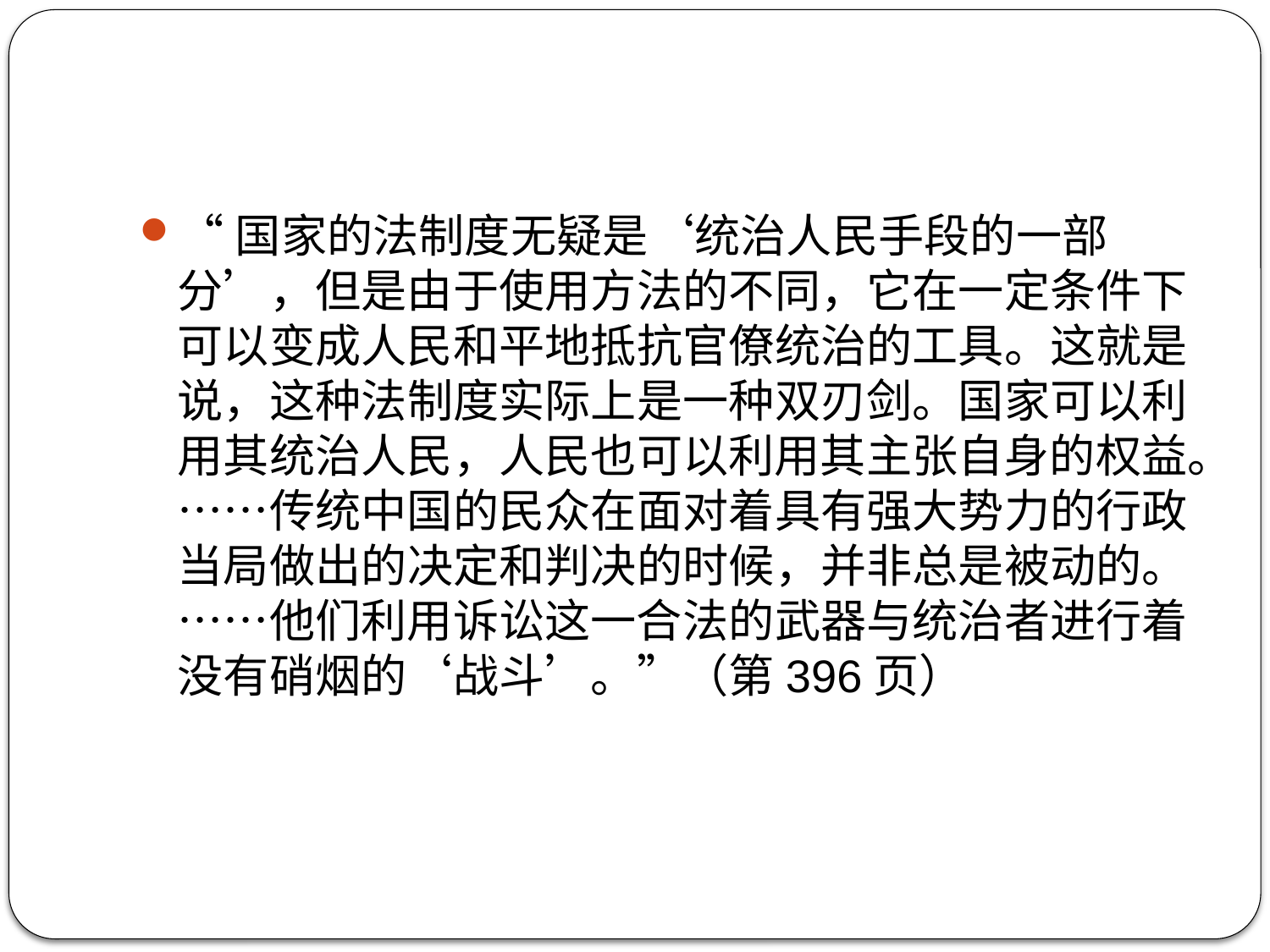

#
“国家的法制度无疑是‘统治人民手段的一部分’，但是由于使用方法的不同，它在一定条件下可以变成人民和平地抵抗官僚统治的工具。这就是说，这种法制度实际上是一种双刃剑。国家可以利用其统治人民，人民也可以利用其主张自身的权益。……传统中国的民众在面对着具有强大势力的行政当局做出的决定和判决的时候，并非总是被动的。……他们利用诉讼这一合法的武器与统治者进行着没有硝烟的‘战斗’。”（第396页）